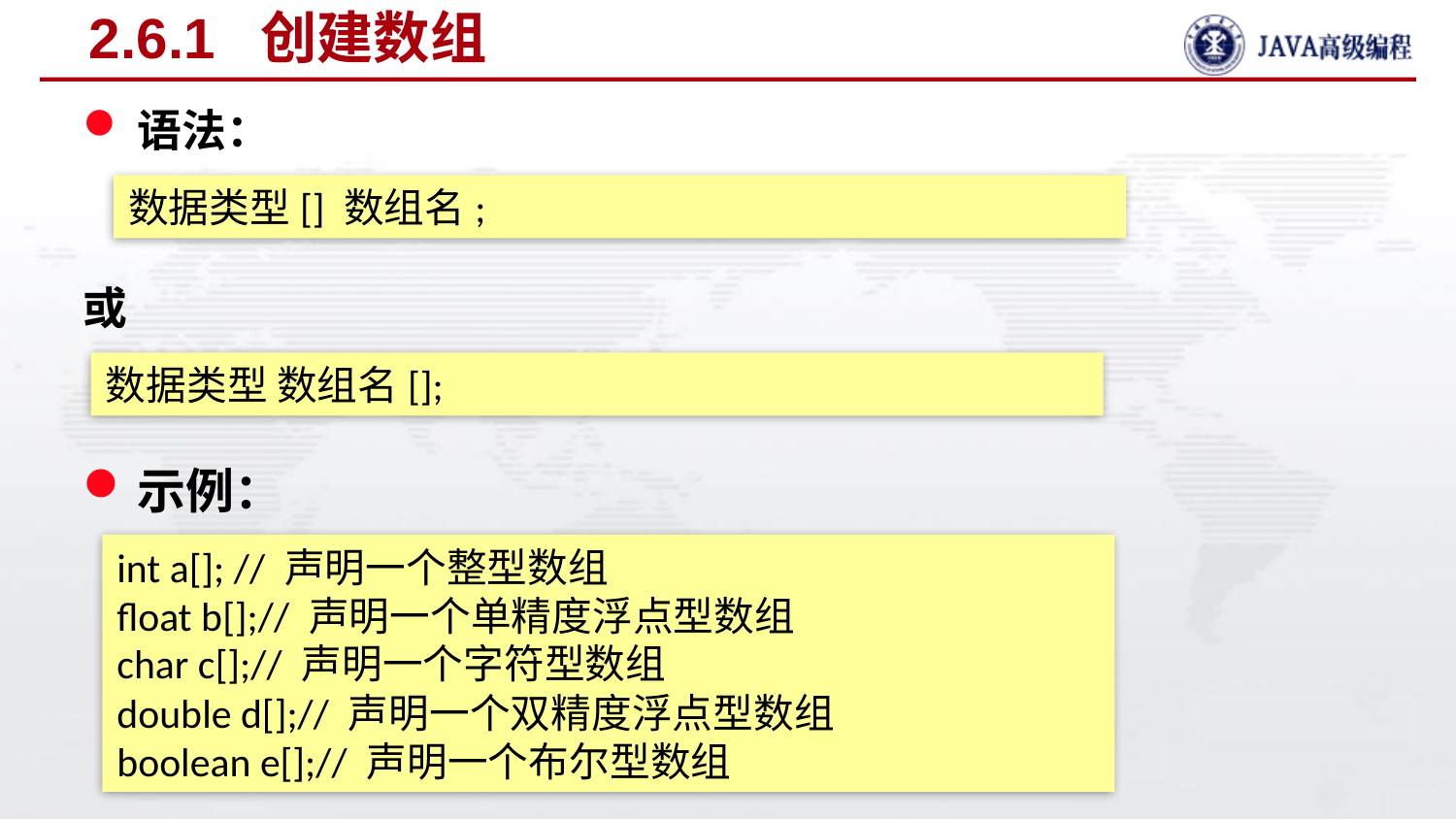

# 2.6.1  创建数组
语法：

或

示例：

数据类型[] 数组名;
数据类型 数组名[];
int a[]; // 声明一个整型数组
float b[];// 声明一个单精度浮点型数组
char c[];// 声明一个字符型数组
double d[];// 声明一个双精度浮点型数组
boolean e[];// 声明一个布尔型数组